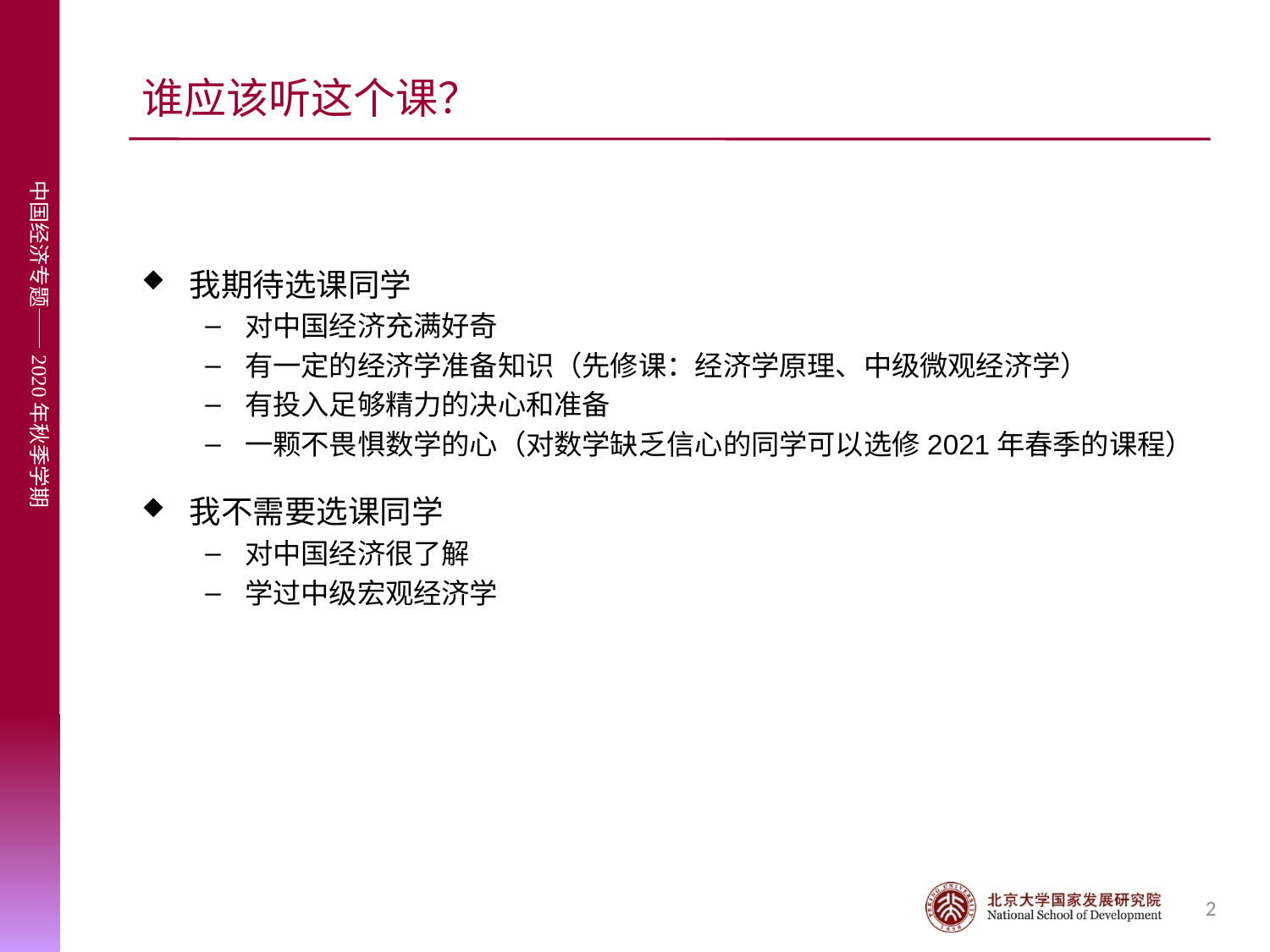

# 谁应该听这个课？

我期待选课同学
对中国经济充满好奇
有一定的经济学准备知识（先修课：经济学原理、中级微观经济学）
有投入足够精力的决心和准备
一颗不畏惧数学的心（对数学缺乏信心的同学可以选修2021年春季的课程）
我不需要选课同学
对中国经济很了解
学过中级宏观经济学

2